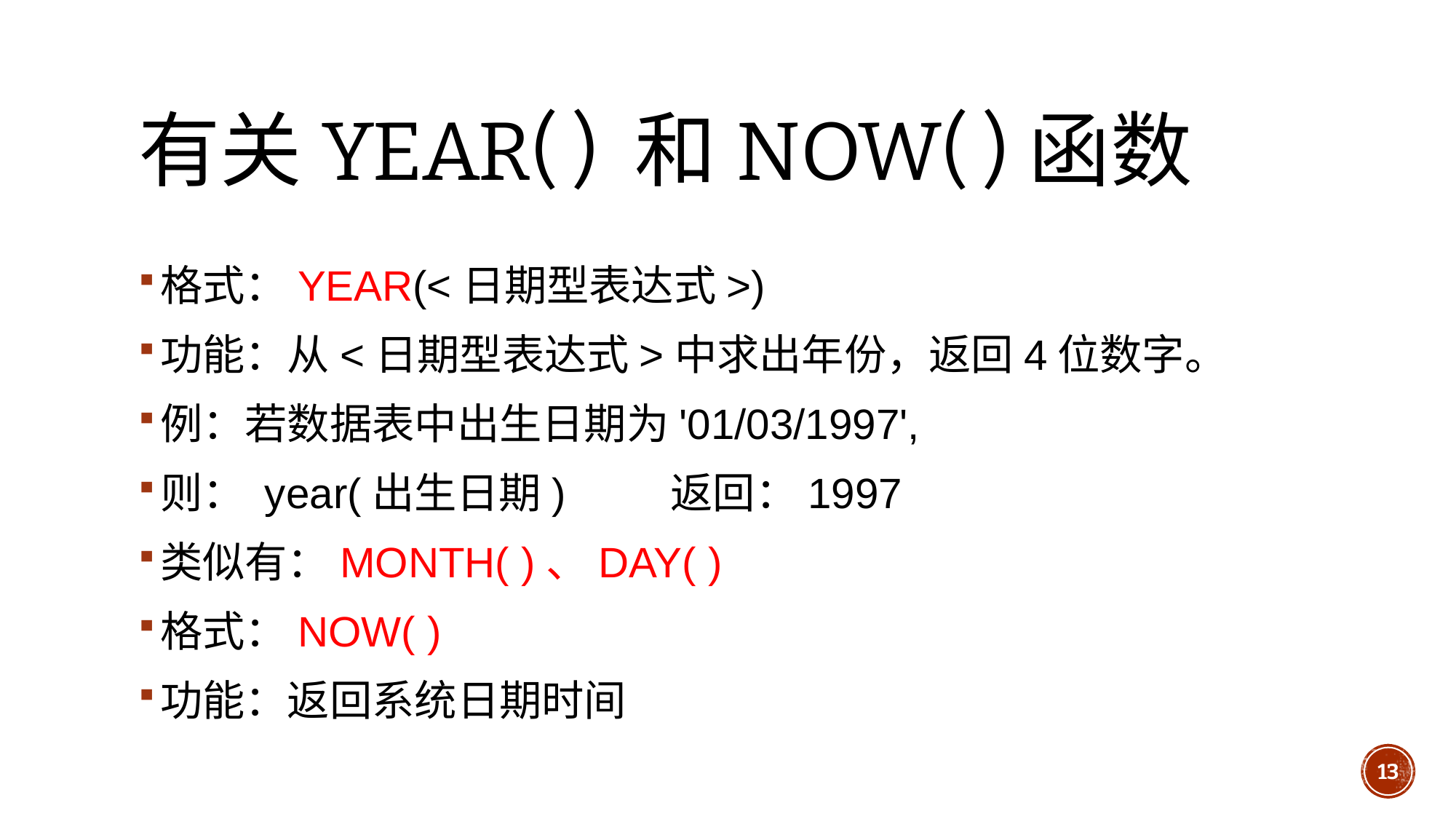

# 有关year( ) 和Now( )函数
格式：YEAR(<日期型表达式>)
功能：从<日期型表达式>中求出年份，返回4位数字。
例：若数据表中出生日期为'01/03/1997',
则： year(出生日期)        返回：1997
类似有：MONTH( )、DAY( )
格式：NOW( )
功能：返回系统日期时间

13